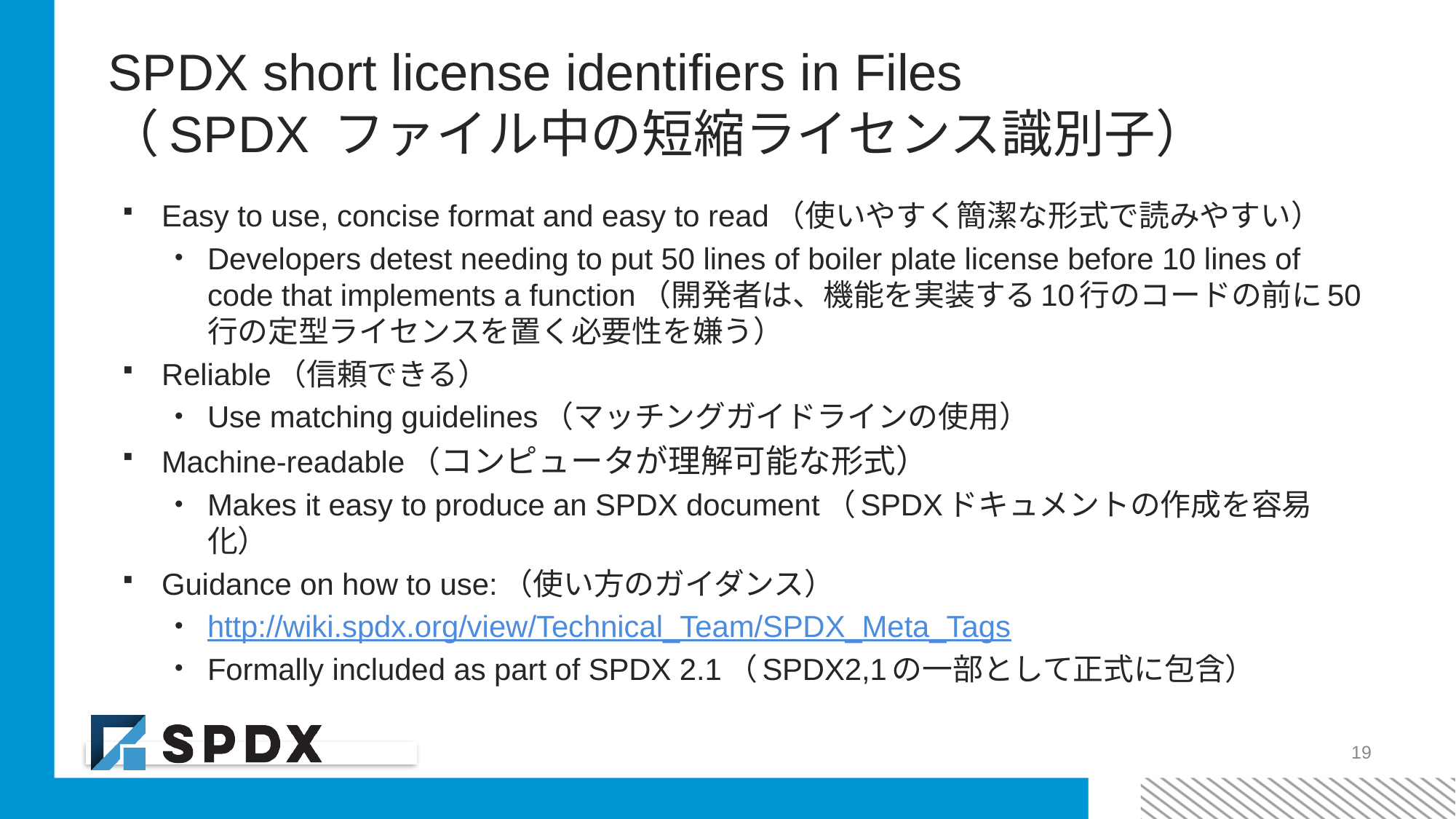

# SPDX short license identifiers in Files （SPDX ファイル中の短縮ライセンス識別子）
Easy to use, concise format and easy to read（使いやすく簡潔な形式で読みやすい）
Developers detest needing to put 50 lines of boiler plate license before 10 lines of code that implements a function（開発者は、機能を実装する10行のコードの前に50行の定型ライセンスを置く必要性を嫌う）
Reliable（信頼できる）
Use matching guidelines（マッチングガイドラインの使用）
Machine-readable（コンピュータが理解可能な形式）
Makes it easy to produce an SPDX document（SPDXドキュメントの作成を容易化）
Guidance on how to use:（使い方のガイダンス）
http://wiki.spdx.org/view/Technical_Team/SPDX_Meta_Tags
Formally included as part of SPDX 2.1（SPDX2,1の一部として正式に包含）
19